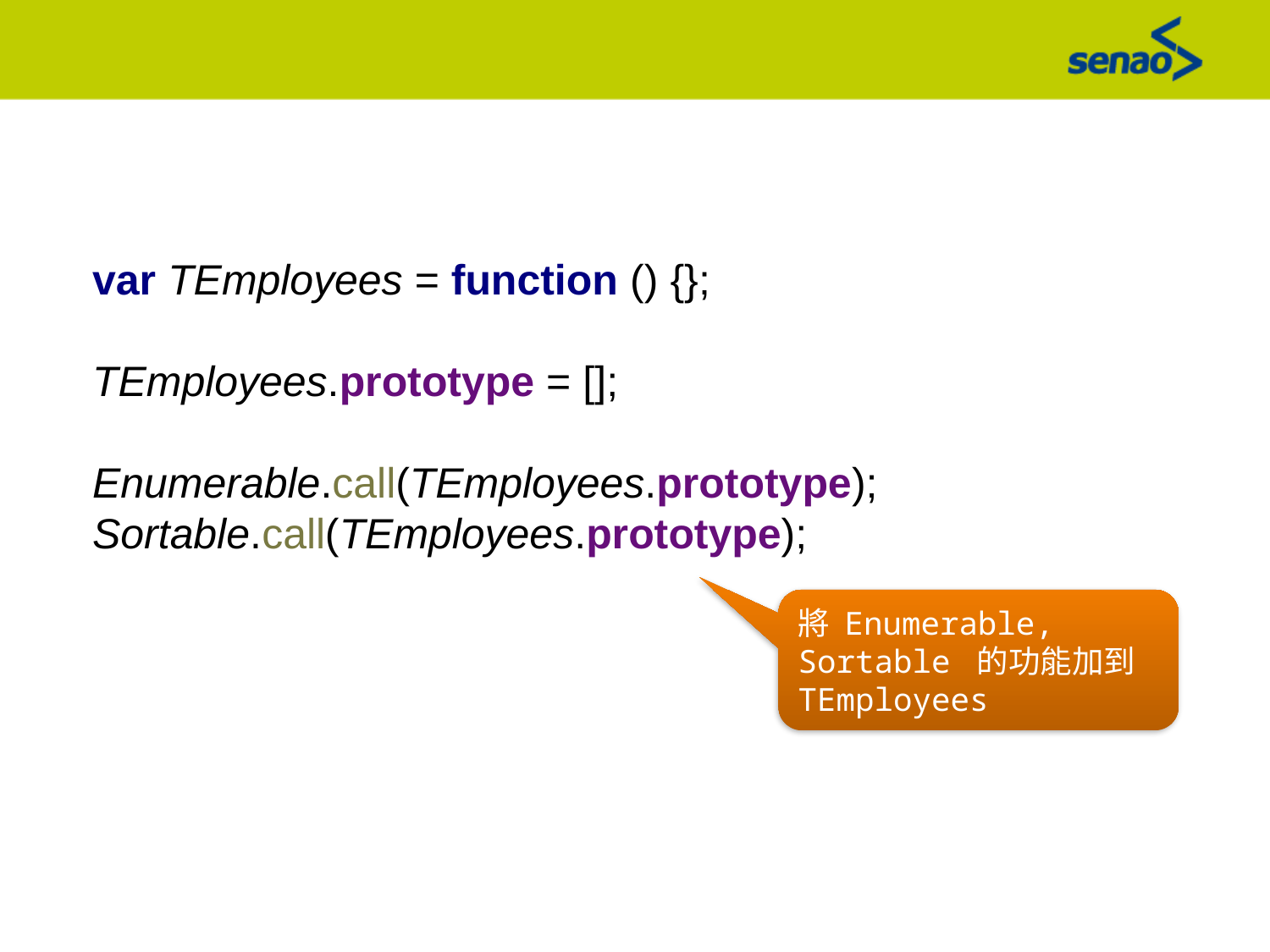

var TEmployees = function () {};
TEmployees.prototype = [];
Enumerable.call(TEmployees.prototype);
Sortable.call(TEmployees.prototype);

將 Enumerable, Sortable 的功能加到 TEmployees